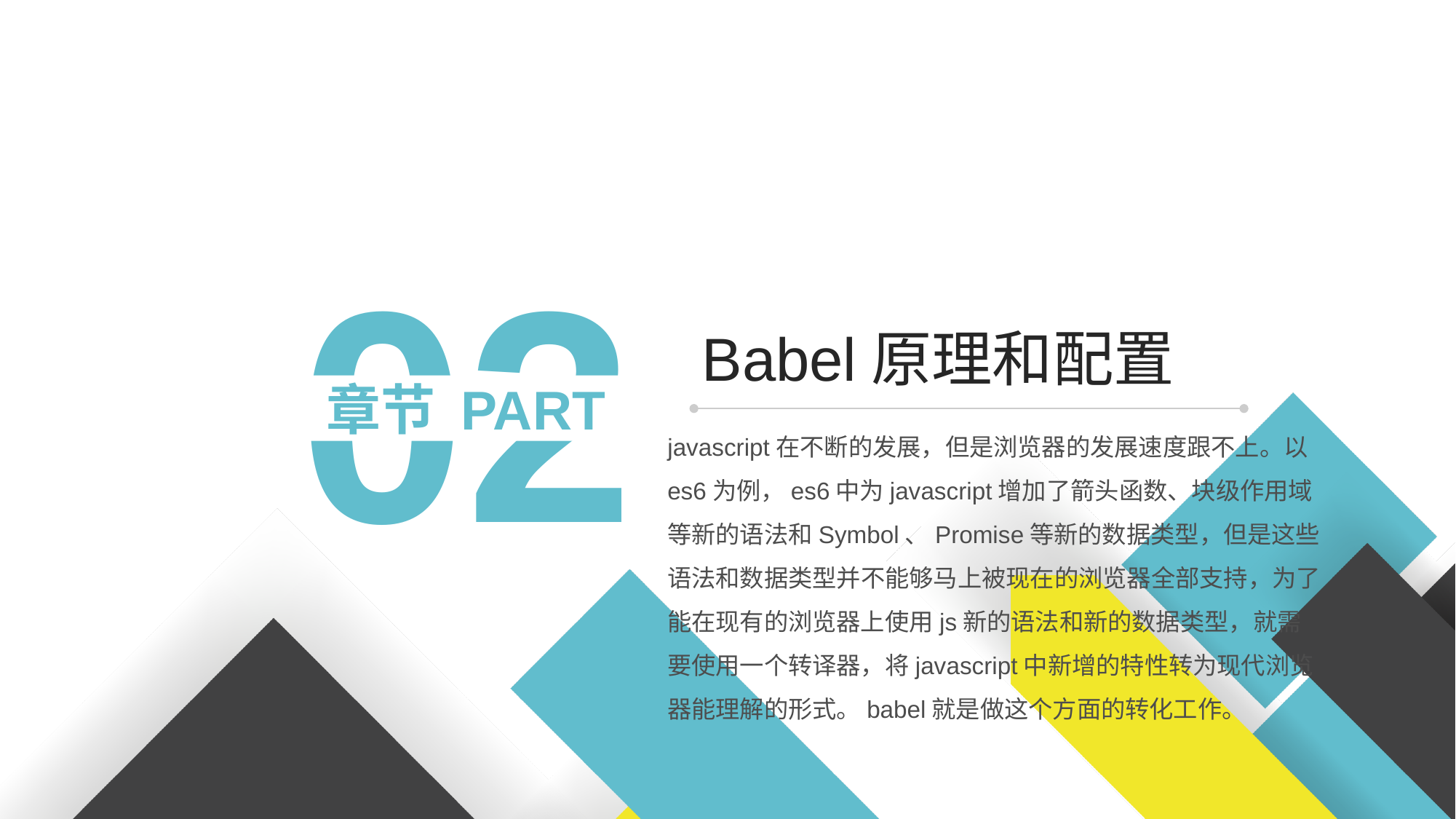

02
Babel原理和配置
章节 PART
javascript在不断的发展，但是浏览器的发展速度跟不上。以es6为例，es6中为javascript增加了箭头函数、块级作用域等新的语法和Symbol、Promise等新的数据类型，但是这些语法和数据类型并不能够马上被现在的浏览器全部支持，为了能在现有的浏览器上使用js新的语法和新的数据类型，就需要使用一个转译器，将javascript中新增的特性转为现代浏览器能理解的形式。babel就是做这个方面的转化工作。